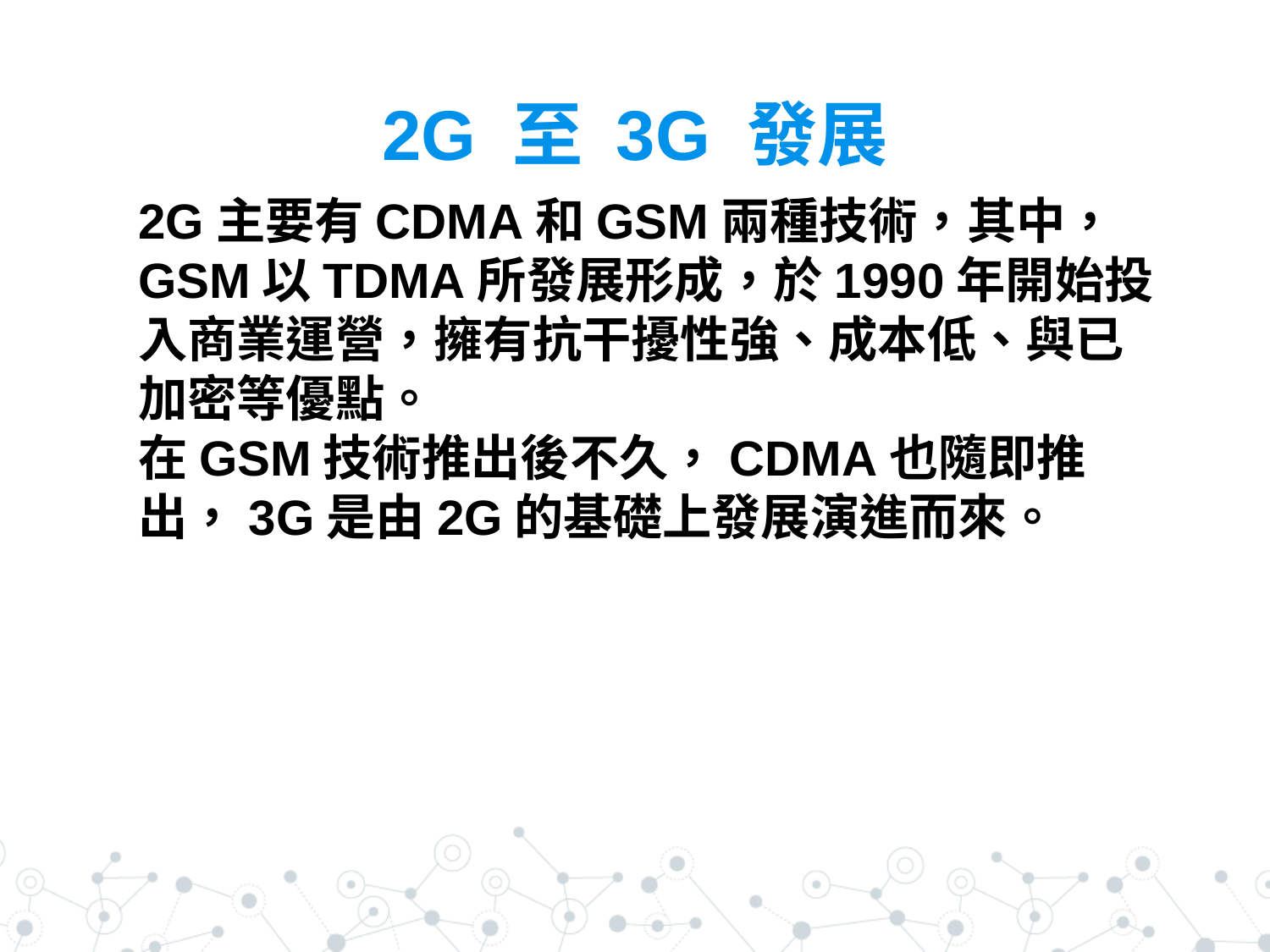

# 2G 至 3G 發展
2G主要有CDMA和GSM兩種技術，其中，GSM以TDMA所發展形成，於1990年開始投入商業運營，擁有抗干擾性強、成本低、與已加密等優點。
在GSM技術推出後不久，CDMA也隨即推出，3G是由2G的基礎上發展演進而來。